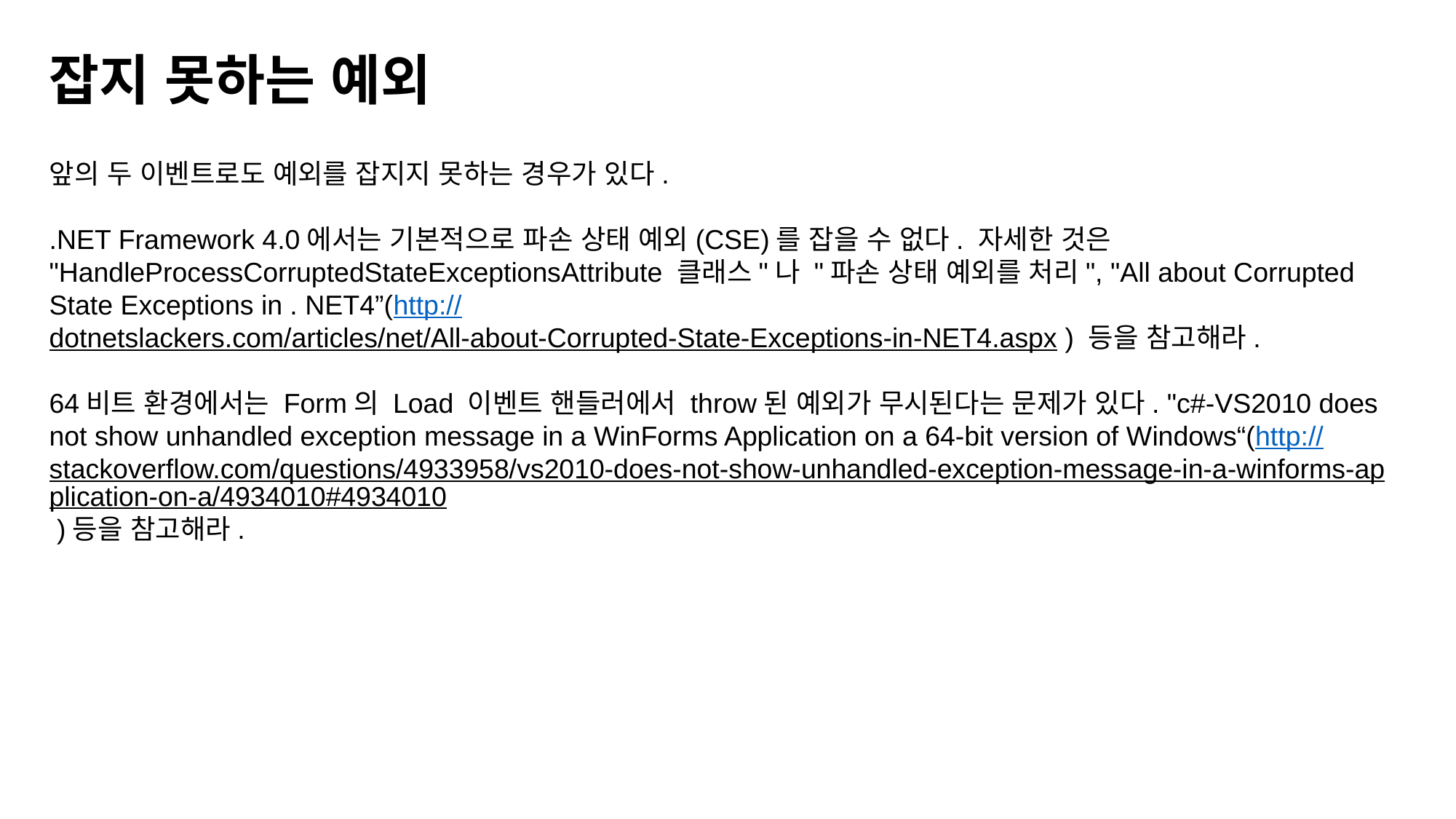

잡지 못하는 예외
앞의 두 이벤트로도 예외를 잡지지 못하는 경우가 있다.
.NET Framework 4.0에서는 기본적으로 파손 상태 예외(CSE)를 잡을 수 없다. 자세한 것은 "HandleProcessCorruptedStateExceptionsAttribute 클래스"나 "파손 상태 예외를 처리", "All about Corrupted State Exceptions in . NET4”(http://dotnetslackers.com/articles/net/All-about-Corrupted-State-Exceptions-in-NET4.aspx ) 등을 참고해라.
64비트 환경에서는 Form의 Load 이벤트 핸들러에서 throw된 예외가 무시된다는 문제가 있다. "c#-VS2010 does not show unhandled exception message in a WinForms Application on a 64-bit version of Windows“(http://stackoverflow.com/questions/4933958/vs2010-does-not-show-unhandled-exception-message-in-a-winforms-application-on-a/4934010#4934010 )등을 참고해라.